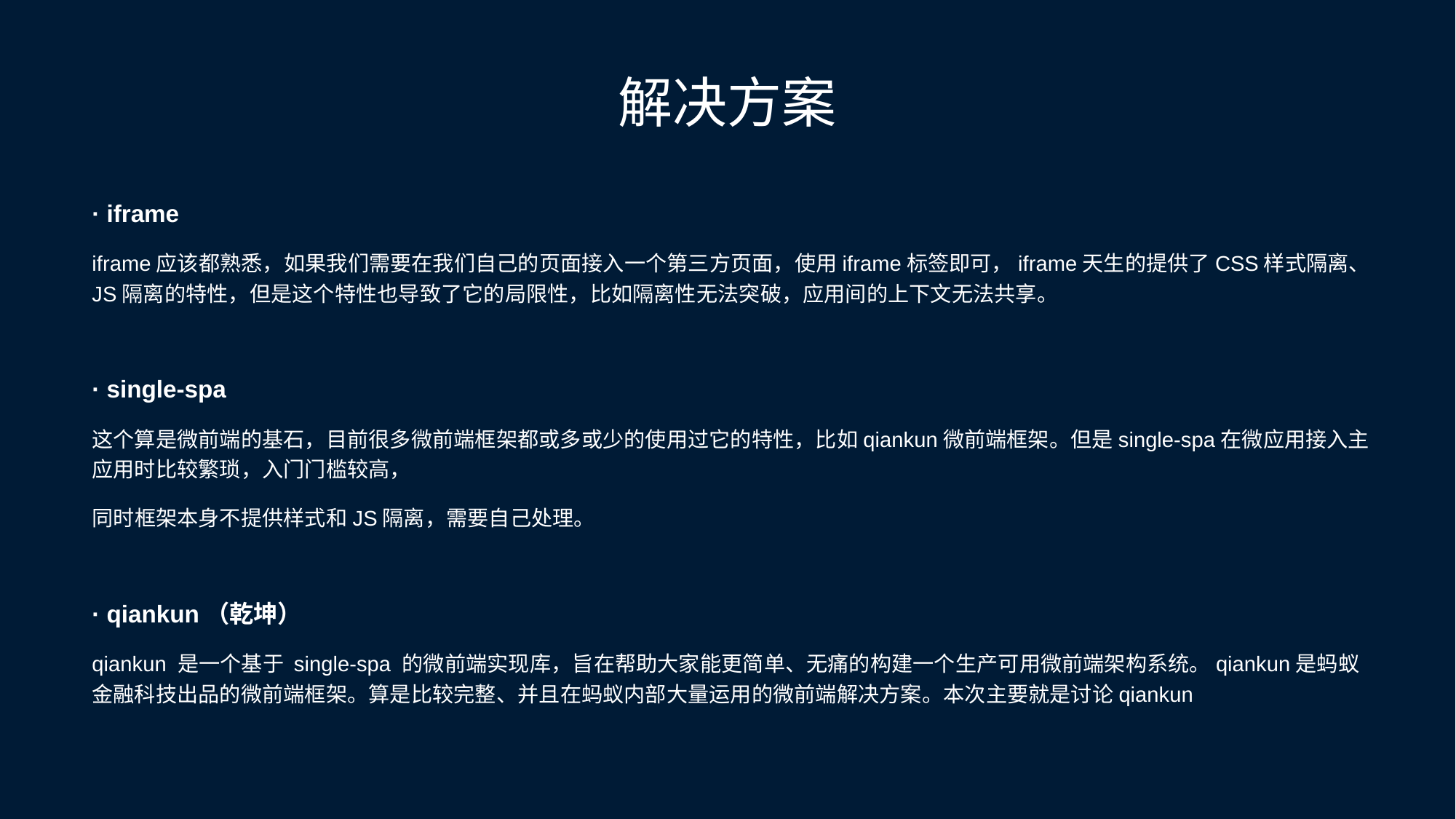

# 解决方案
· iframe
iframe应该都熟悉，如果我们需要在我们自己的页面接入一个第三方页面，使用iframe标签即可，iframe天生的提供了CSS样式隔离、JS隔离的特性，但是这个特性也导致了它的局限性，比如隔离性无法突破，应用间的上下文无法共享。

· single-spa
这个算是微前端的基石，目前很多微前端框架都或多或少的使用过它的特性，比如qiankun微前端框架。但是single-spa在微应用接入主应用时比较繁琐，入门门槛较高，
同时框架本身不提供样式和JS隔离，需要自己处理。

· qiankun（乾坤）
qiankun 是一个基于 single-spa 的微前端实现库，旨在帮助大家能更简单、无痛的构建一个生产可用微前端架构系统。qiankun是蚂蚁金融科技出品的微前端框架。算是比较完整、并且在蚂蚁内部大量运用的微前端解决方案。本次主要就是讨论qiankun